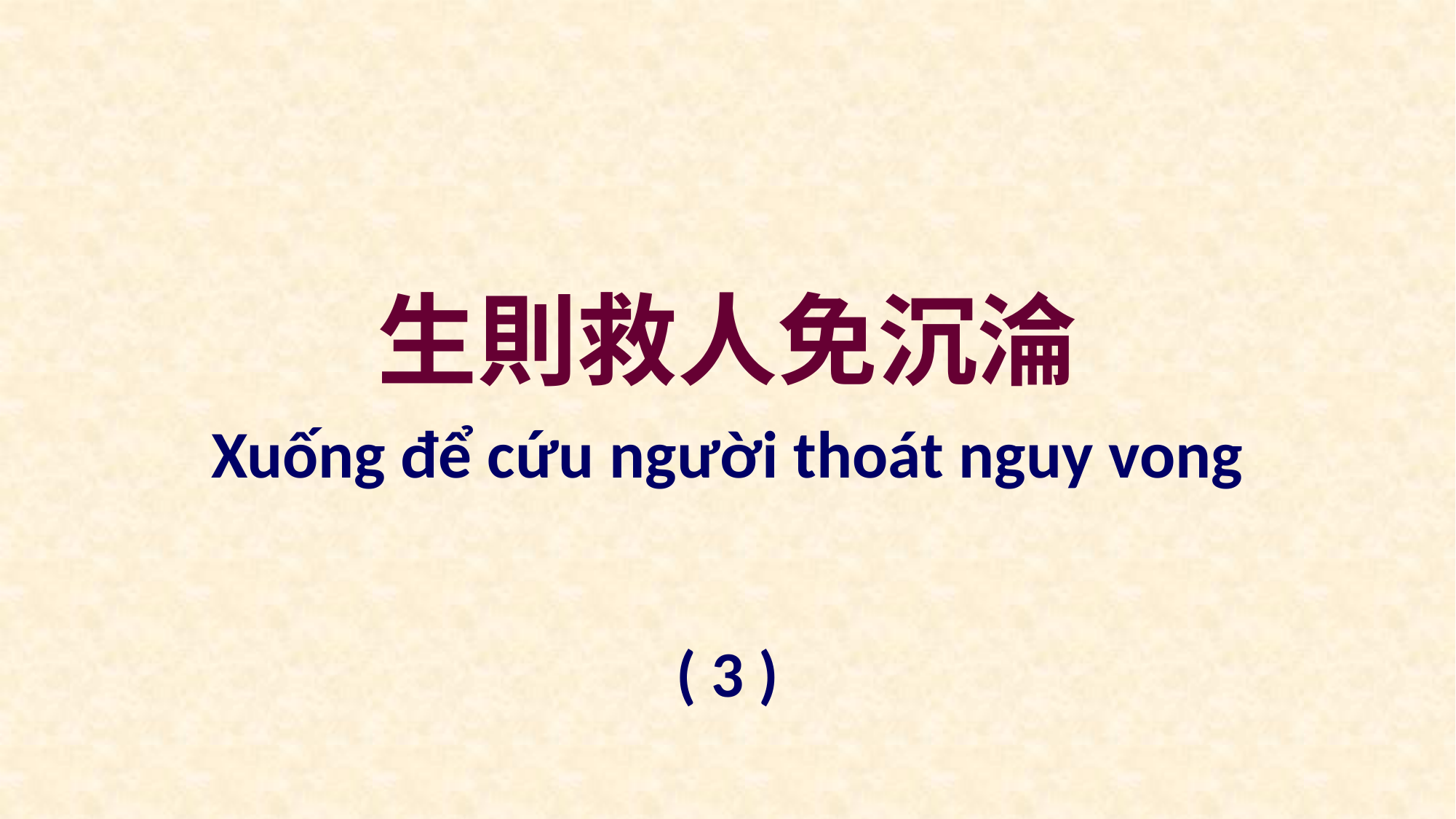

生則救人免沉淪
Xuống để cứu người thoát nguy vong
( 3 )